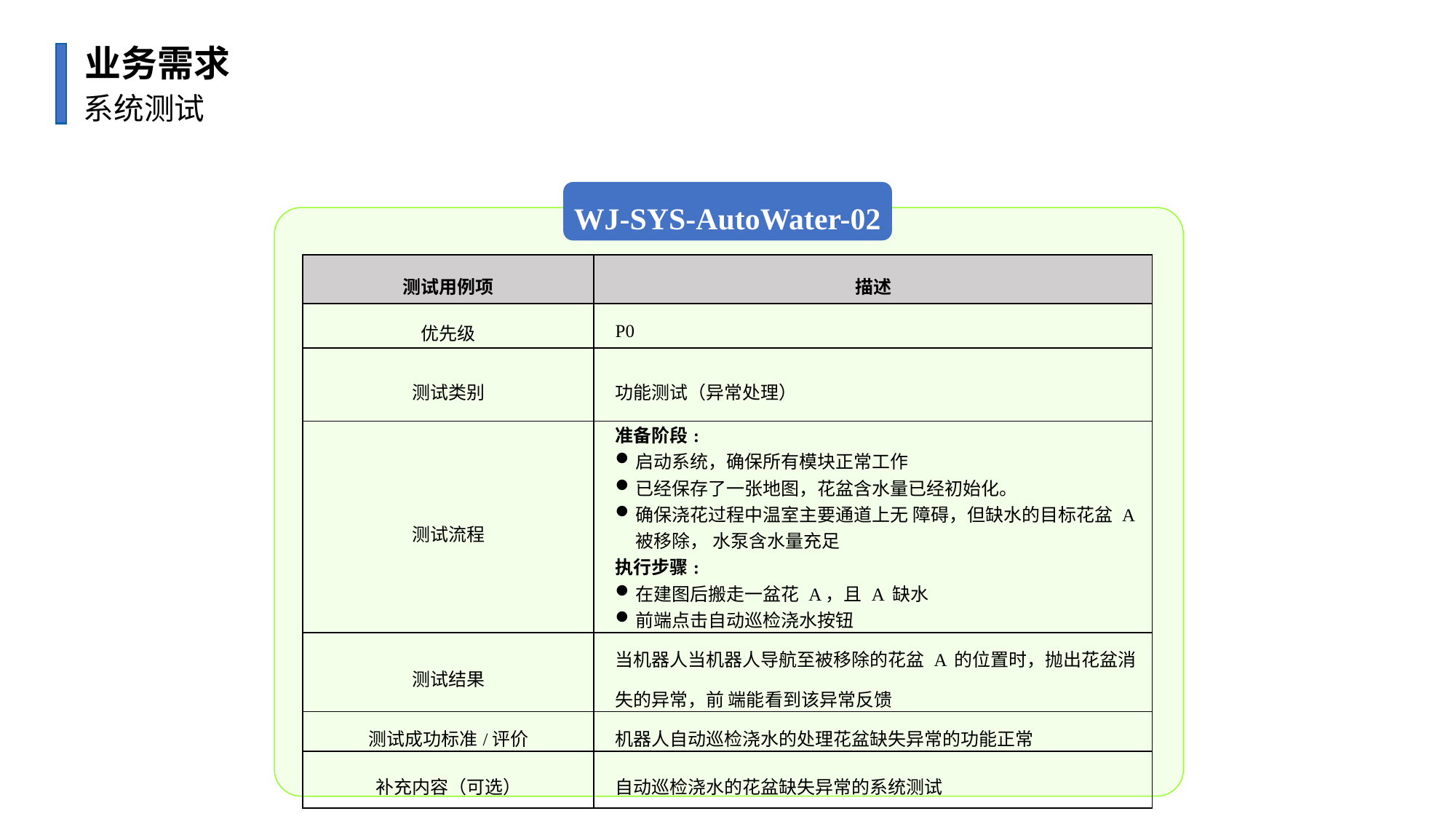

业务需求

系统测试
WJ-SYS-AutoWater-02

| 测试用例项 | 描述 |
| --- | --- |
| 优先级 | P0 |
| 测试类别 | 功能测试（异常处理） |
| 测试流程 | 准备阶段: 启动系统，确保所有模块正常工作 已经保存了一张地图，花盆含水量已经初始化。 确保浇花过程中温室主要通道上无 障碍，但缺水的目标花盆 A 被移除， 水泵含水量充足 执行步骤: 在建图后搬走一盆花 A，且 A 缺水 前端点击自动巡检浇水按钮 |
| 测试结果 | 当机器人当机器人导航至被移除的花盆 A 的位置时，抛出花盆消失的异常，前 端能看到该异常反馈 |
| 测试成功标准/评价 | 机器人自动巡检浇水的处理花盆缺失异常的功能正常 |
| 补充内容（可选） | 自动巡检浇水的花盆缺失异常的系统测试 |